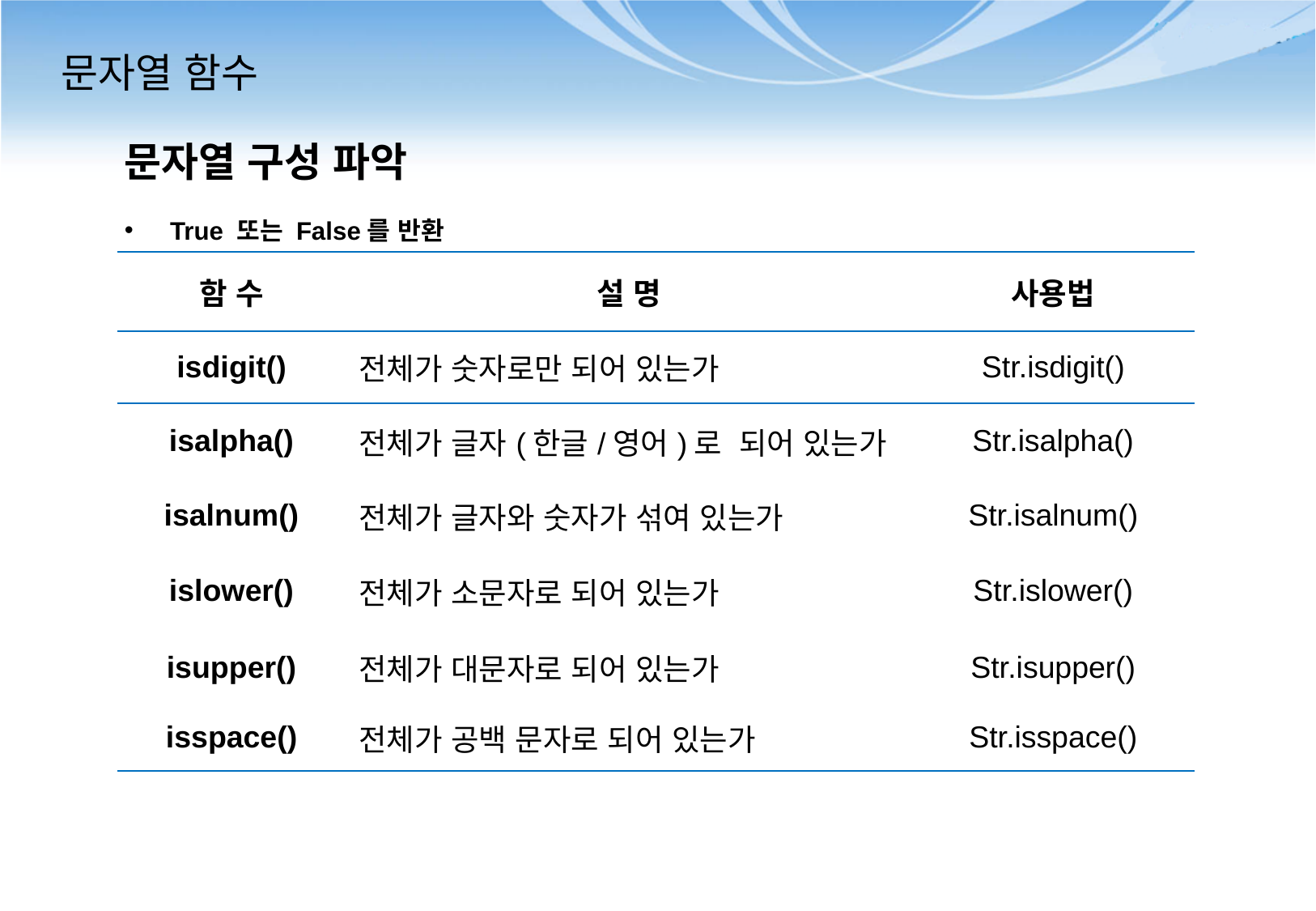

# 문자열 함수
문자열 구성 파악

True 또는 False를 반환

| 함 수 | 설 명 | 사용법 |
| --- | --- | --- |
| isdigit() | 전체가 숫자로만 되어 있는가 | Str.isdigit() |
| isalpha() | 전체가 글자(한글/영어)로 되어 있는가 | Str.isalpha() |
| isalnum() | 전체가 글자와 숫자가 섞여 있는가 | Str.isalnum() |
| islower() | 전체가 소문자로 되어 있는가 | Str.islower() |
| isupper() | 전체가 대문자로 되어 있는가 | Str.isupper() |
| isspace() | 전체가 공백 문자로 되어 있는가 | Str.isspace() |